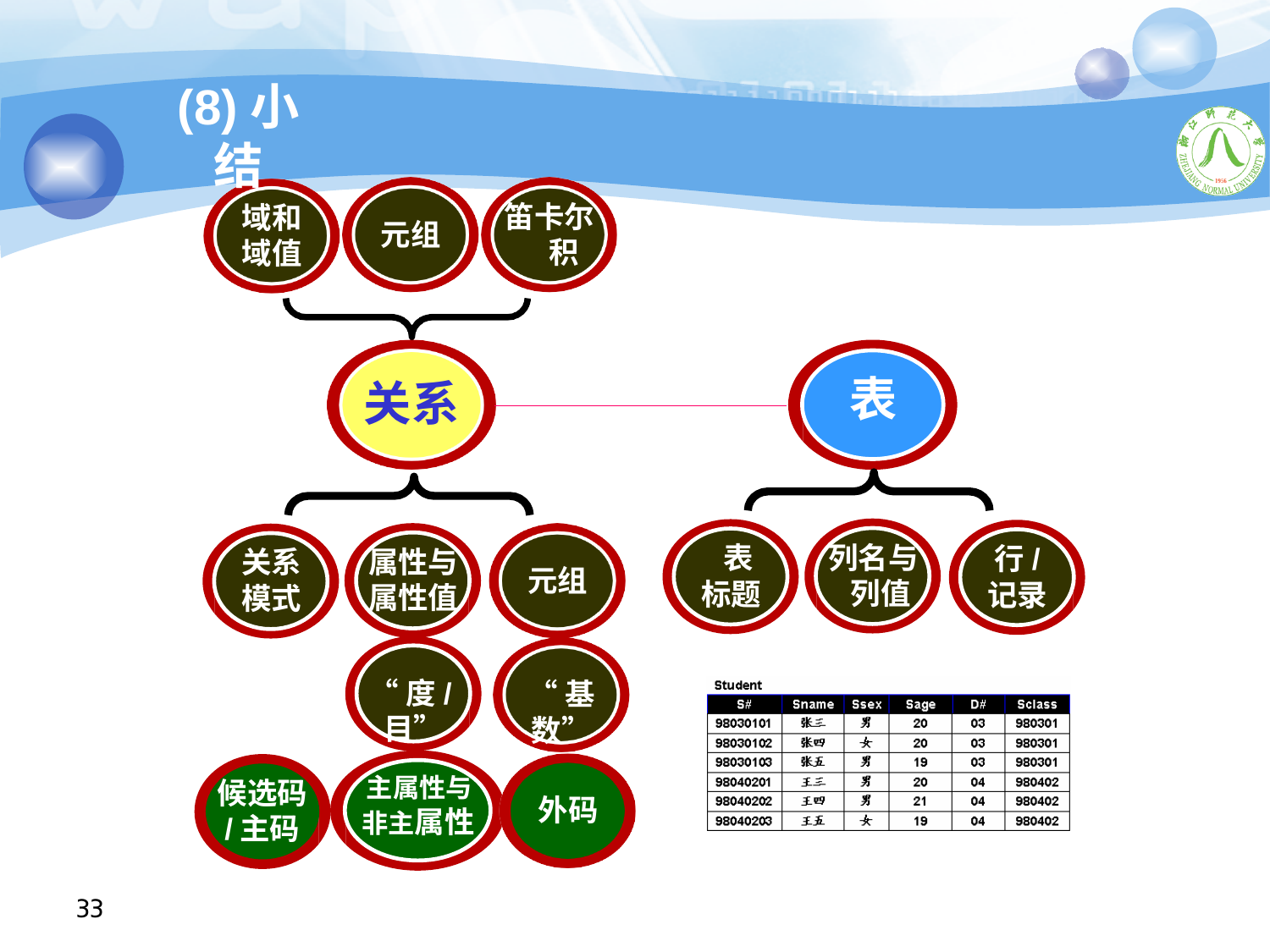

# (8)小结

笛卡尔 积
域和 域值
元组

表
关系

列名与 列值
表 标题
行/  记录
属性与 属性值
关系 模式
元组

“度/目”
“基数”

主属性与 非主属性
候选码
/主码
外码
33